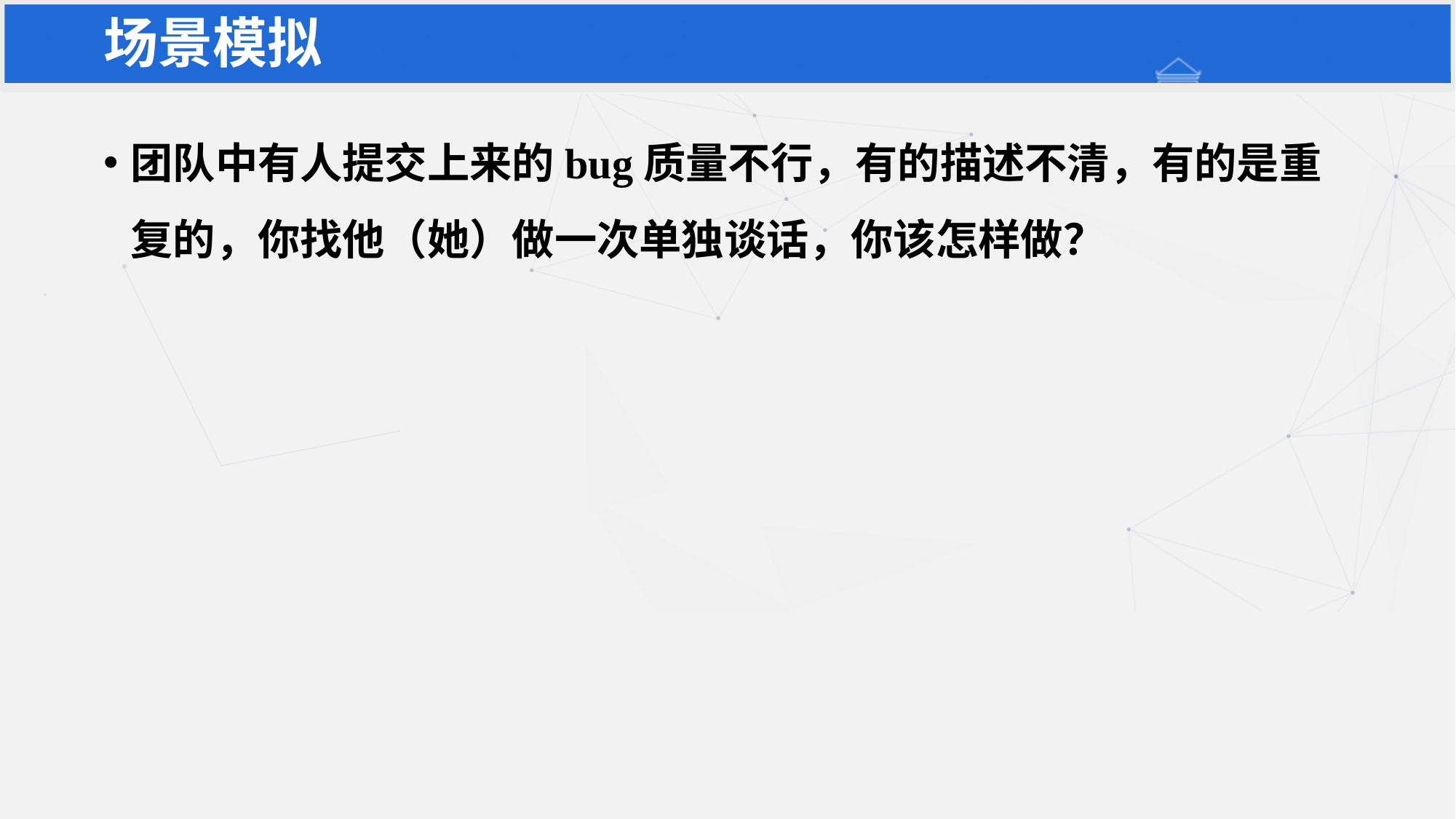

场景模拟
团队中有人提交上来的bug质量不行，有的描述不清，有的是重复的，你找他（她）做一次单独谈话，你该怎样做？